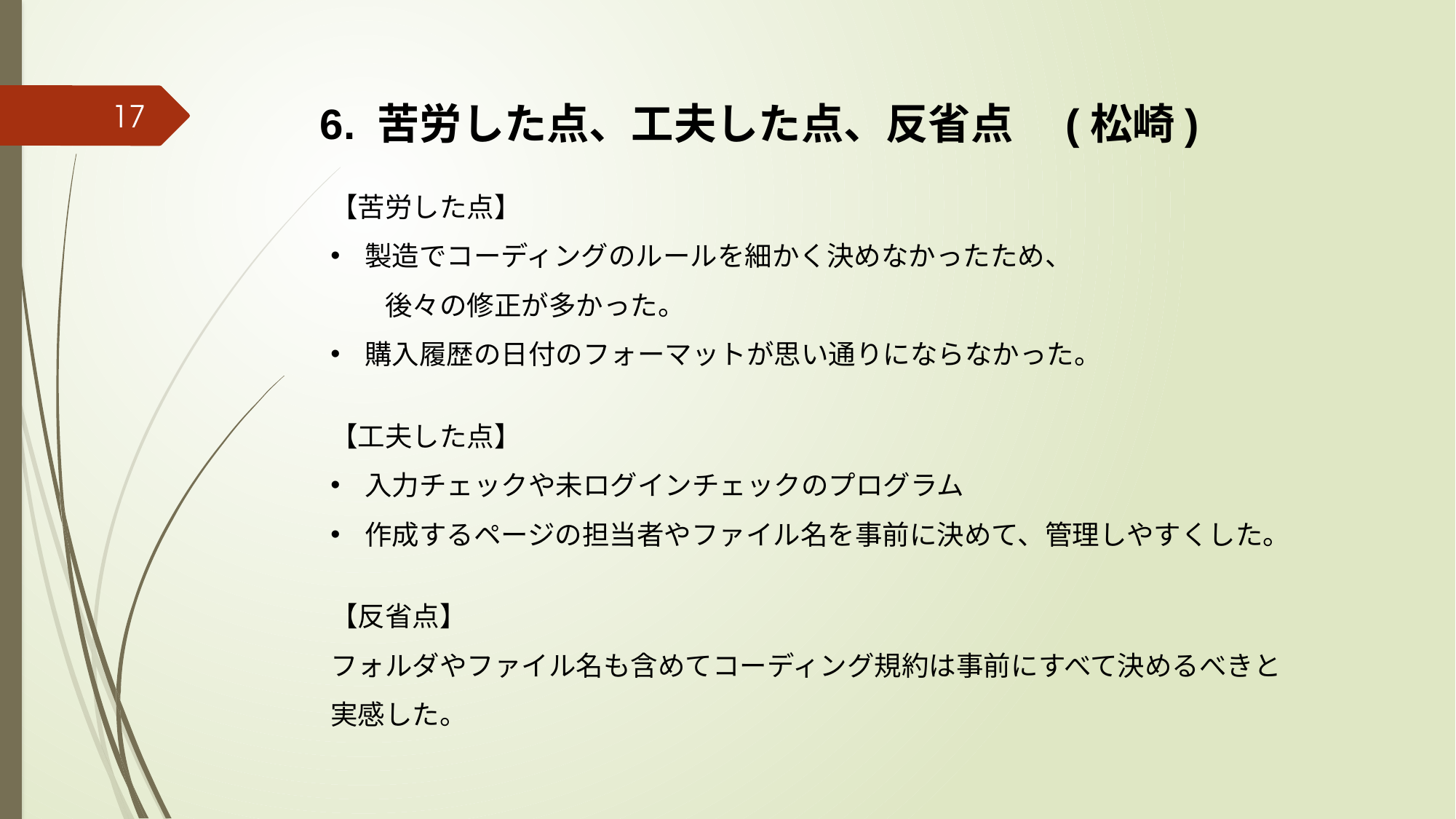

6. 苦労した点、工夫した点、反省点　(松崎)
17
【苦労した点】
製造でコーディングのルールを細かく決めなかったため、
　　後々の修正が多かった。
購入履歴の日付のフォーマットが思い通りにならなかった。

【工夫した点】
入力チェックや未ログインチェックのプログラム
作成するページの担当者やファイル名を事前に決めて、管理しやすくした。

【反省点】
フォルダやファイル名も含めてコーディング規約は事前にすべて決めるべきと
実感した。